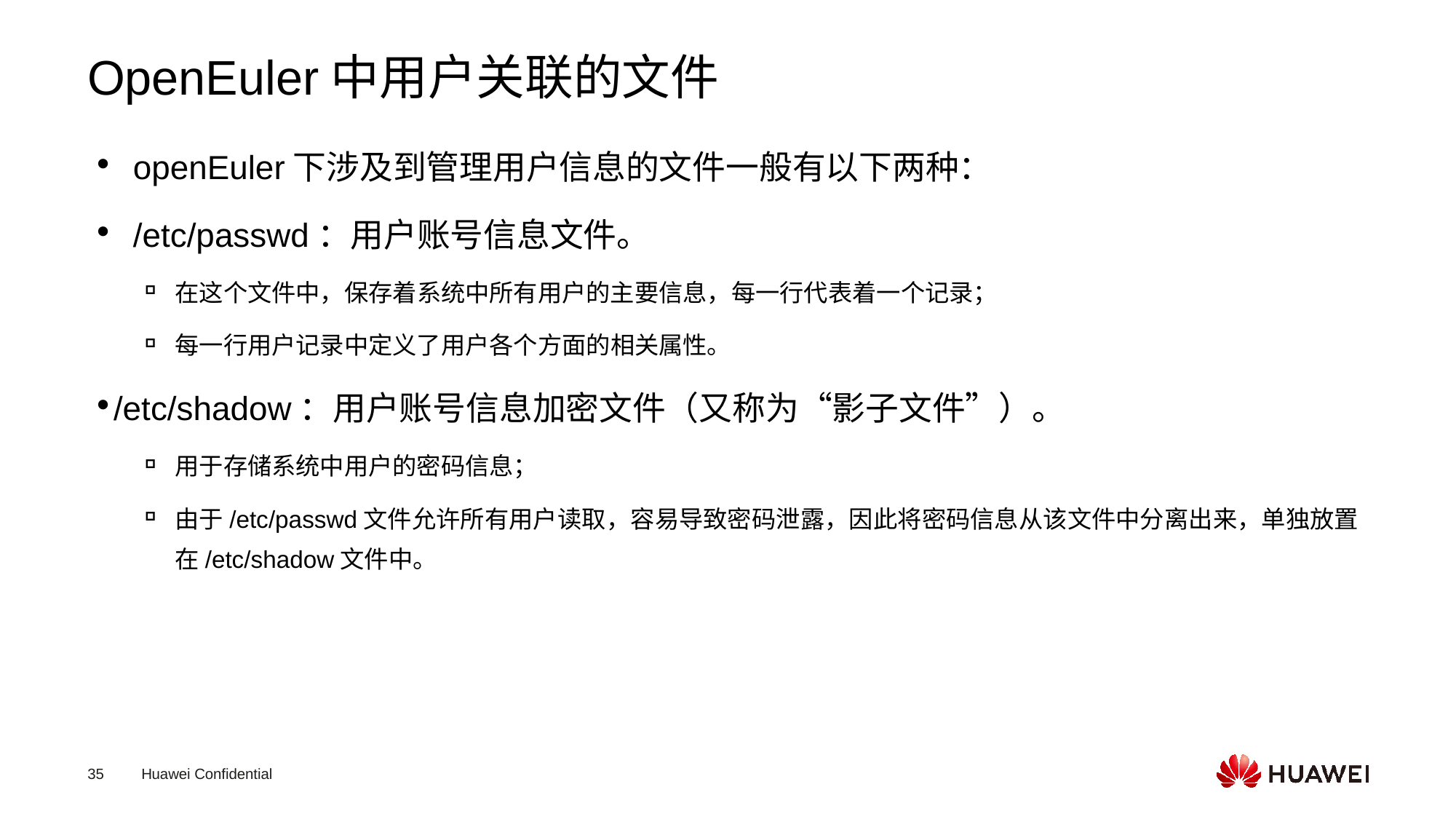

# OpenEuler中用户关联的文件
openEuler下涉及到管理用户信息的文件一般有以下两种：
/etc/passwd：用户账号信息文件。
在这个文件中，保存着系统中所有用户的主要信息，每一行代表着一个记录；
每一行用户记录中定义了用户各个方面的相关属性。
/etc/shadow：用户账号信息加密文件（又称为“影子文件”）。
用于存储系统中用户的密码信息；
由于/etc/passwd文件允许所有用户读取，容易导致密码泄露，因此将密码信息从该文件中分离出来，单独放置在/etc/shadow文件中。